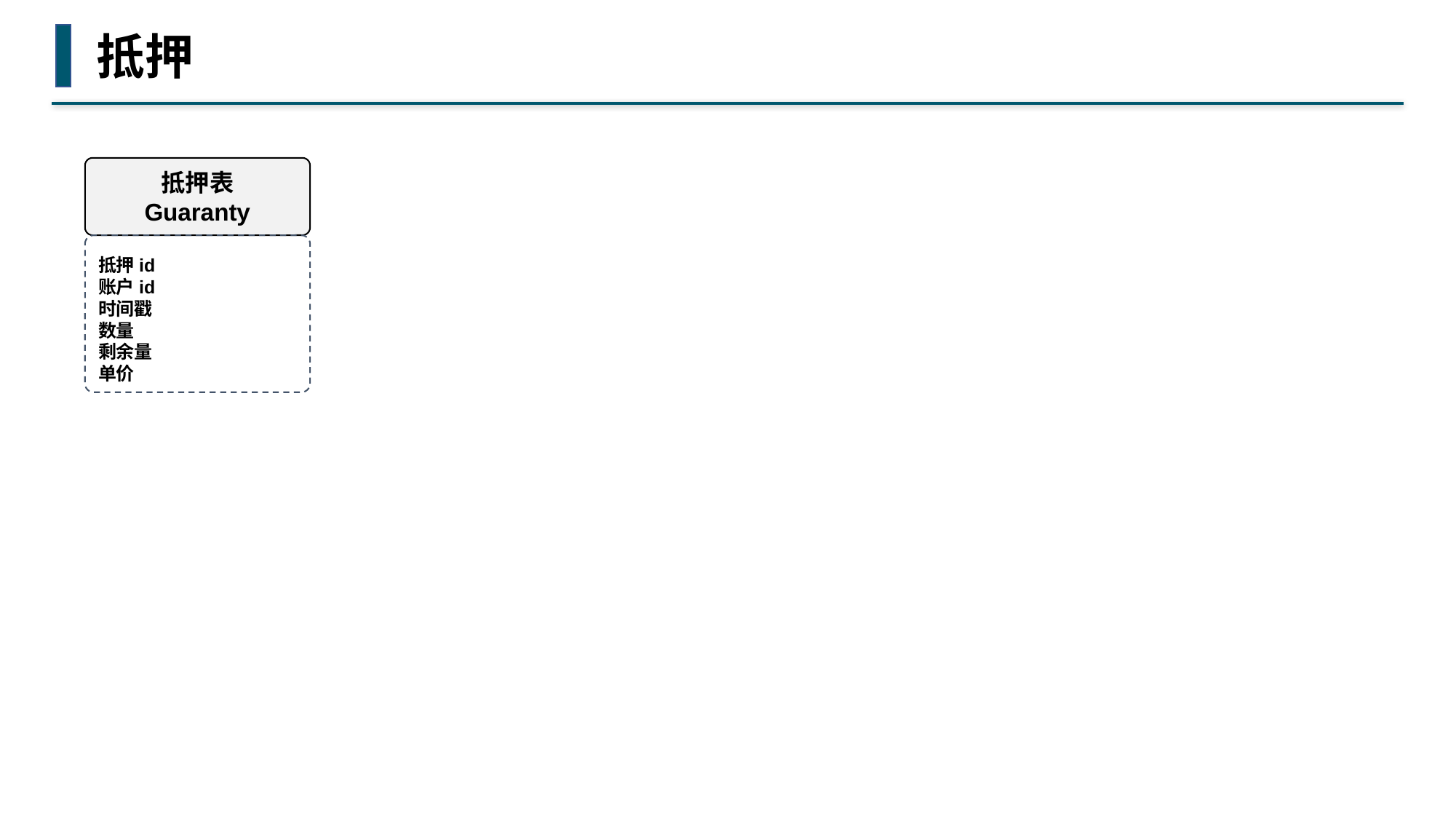

抵押

抵押表
Guaranty
抵押id
账户id
时间戳
数量
剩余量
单价